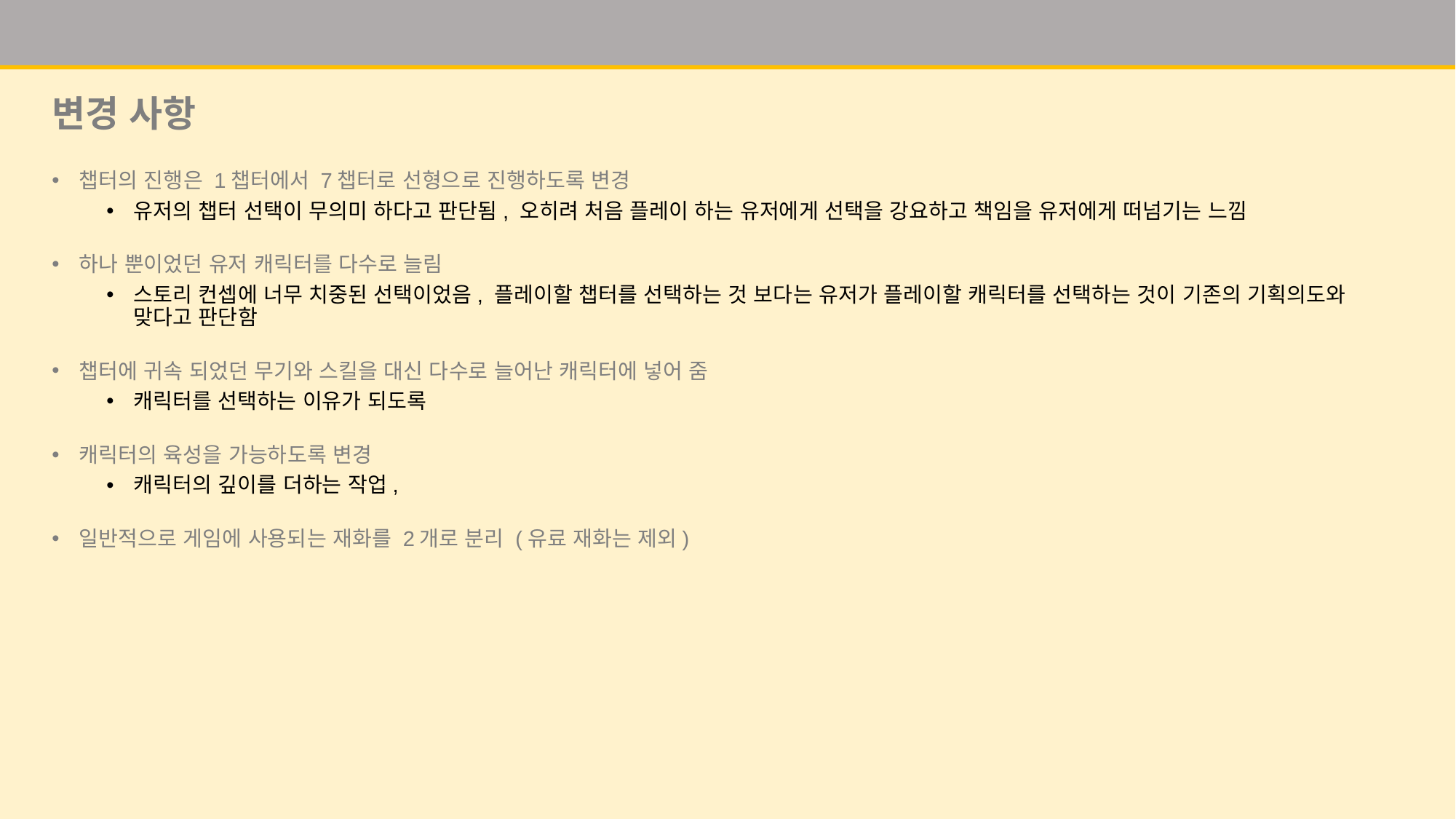

# 변경 사항
챕터의 진행은 1챕터에서 7챕터로 선형으로 진행하도록 변경
유저의 챕터 선택이 무의미 하다고 판단됨, 오히려 처음 플레이 하는 유저에게 선택을 강요하고 책임을 유저에게 떠넘기는 느낌
하나 뿐이었던 유저 캐릭터를 다수로 늘림
스토리 컨셉에 너무 치중된 선택이었음, 플레이할 챕터를 선택하는 것 보다는 유저가 플레이할 캐릭터를 선택하는 것이 기존의 기획의도와 맞다고 판단함
챕터에 귀속 되었던 무기와 스킬을 대신 다수로 늘어난 캐릭터에 넣어 줌
캐릭터를 선택하는 이유가 되도록
캐릭터의 육성을 가능하도록 변경
캐릭터의 깊이를 더하는 작업,
일반적으로 게임에 사용되는 재화를 2개로 분리 (유료 재화는 제외)